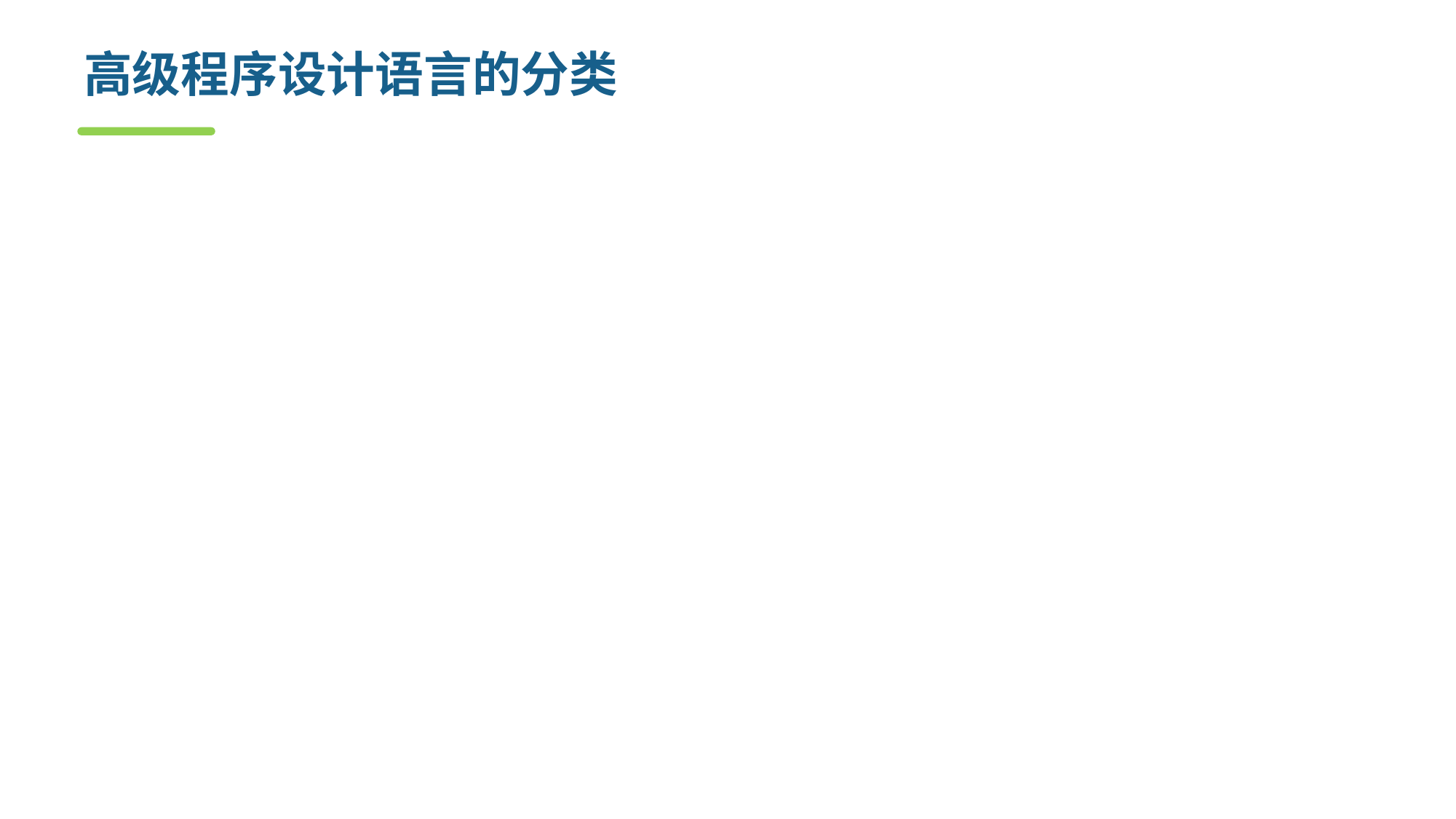

# 高级程序设计语言的分类
命令式（imperative） 语言
结构化语言 C, Ada, Fortran …
面向对象语言   Smalltalk, Eiffel, C++, Java …
脚本语言       Perl, Python, PHP…
说明式（declarative）语言
函数式  Lisp/Scheme, ML, Haskell, Clean, Erlang, Miranda…
数据流  Id, Val …
逻辑式 或基于约束的 Prolog, spreedsheets …
基于模板的 XSLT …
量子（quantum）编程语言
Q#, Quipper, Sliq

9